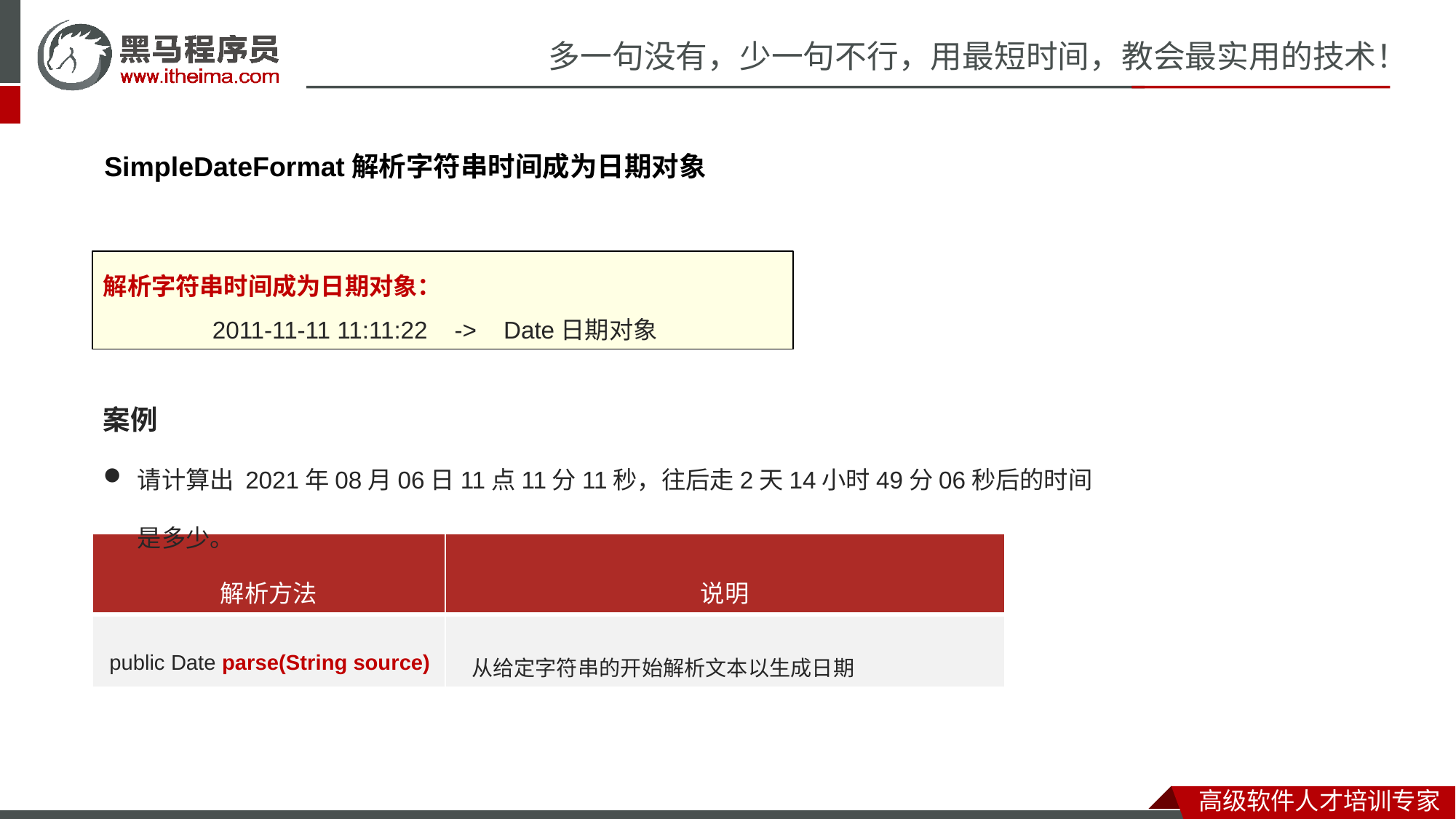

SimpleDateFormat解析字符串时间成为日期对象
解析字符串时间成为日期对象：
	2011-11-11 11:11:22    ->    Date日期对象
案例
请计算出 2021年08月06日11点11分11秒，往后走2天14小时49分06秒后的时间是多少。
| 解析方法 | 说明 |
| --- | --- |
| public Date parse​(String source) | 从给定字符串的开始解析文本以生成日期 |